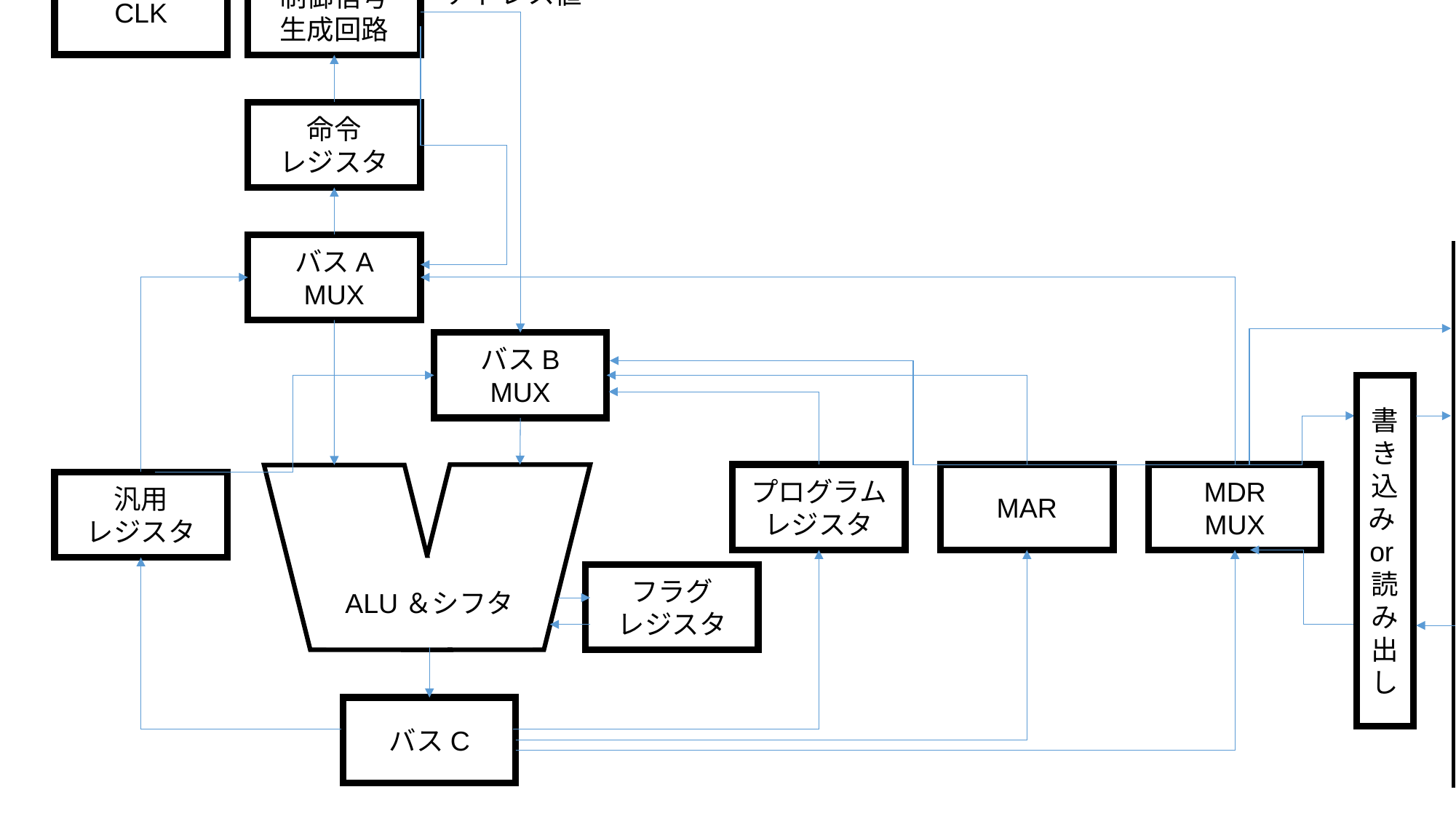

すべての
コンポーネント

CLK
制御信号
生成回路
アドレス値
命令
レジスタ
バスA
MUX
メモリ
バスB
MUX
書き込みor読み出し
MDR
MUX
MAR

ALU＆シフタ
プログラムレジスタ
汎用
レジスタ
フラグ
レジスタ
バスC